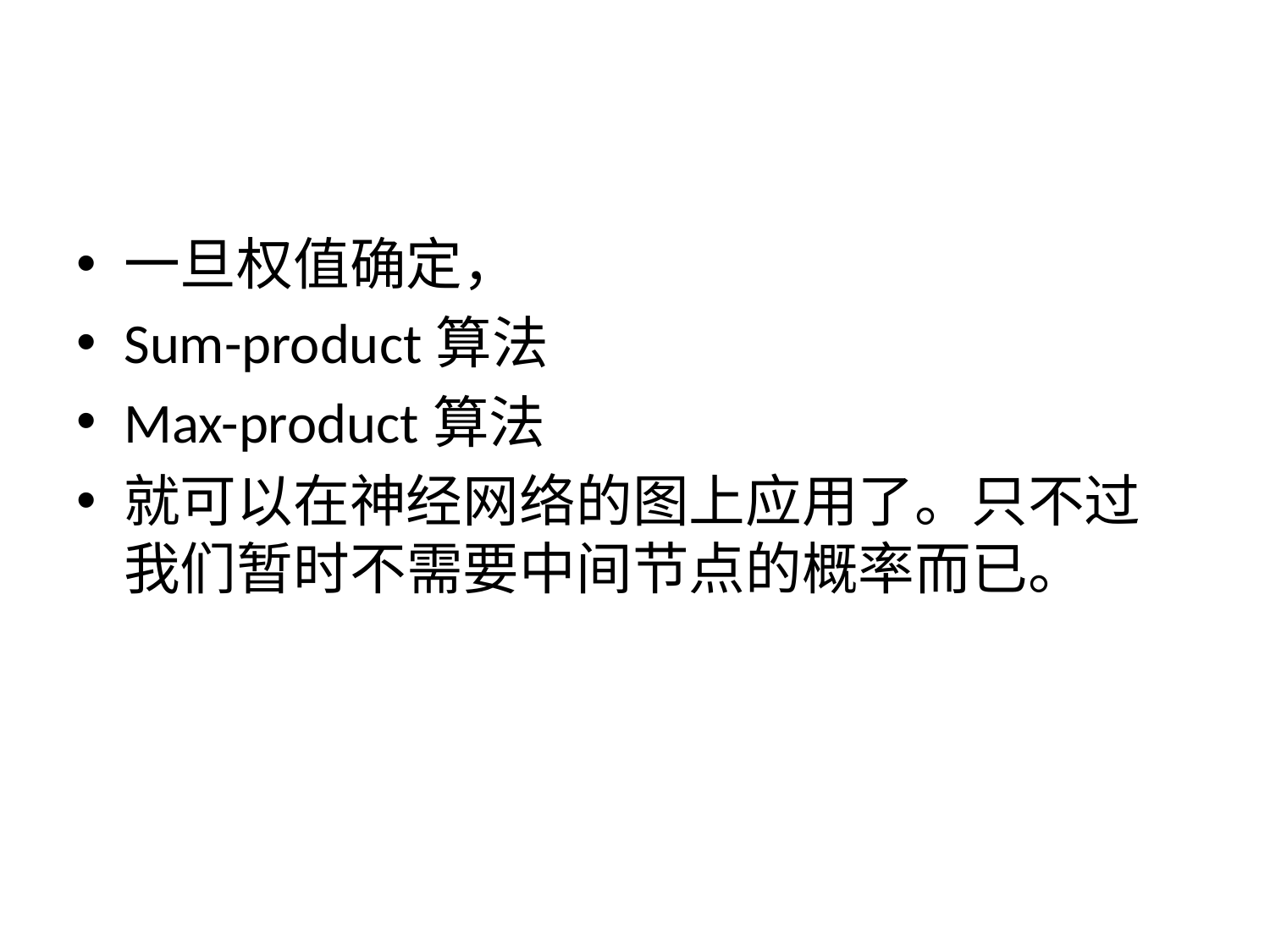

#
一旦权值确定，
Sum-product算法
Max-product算法
就可以在神经网络的图上应用了。只不过我们暂时不需要中间节点的概率而已。